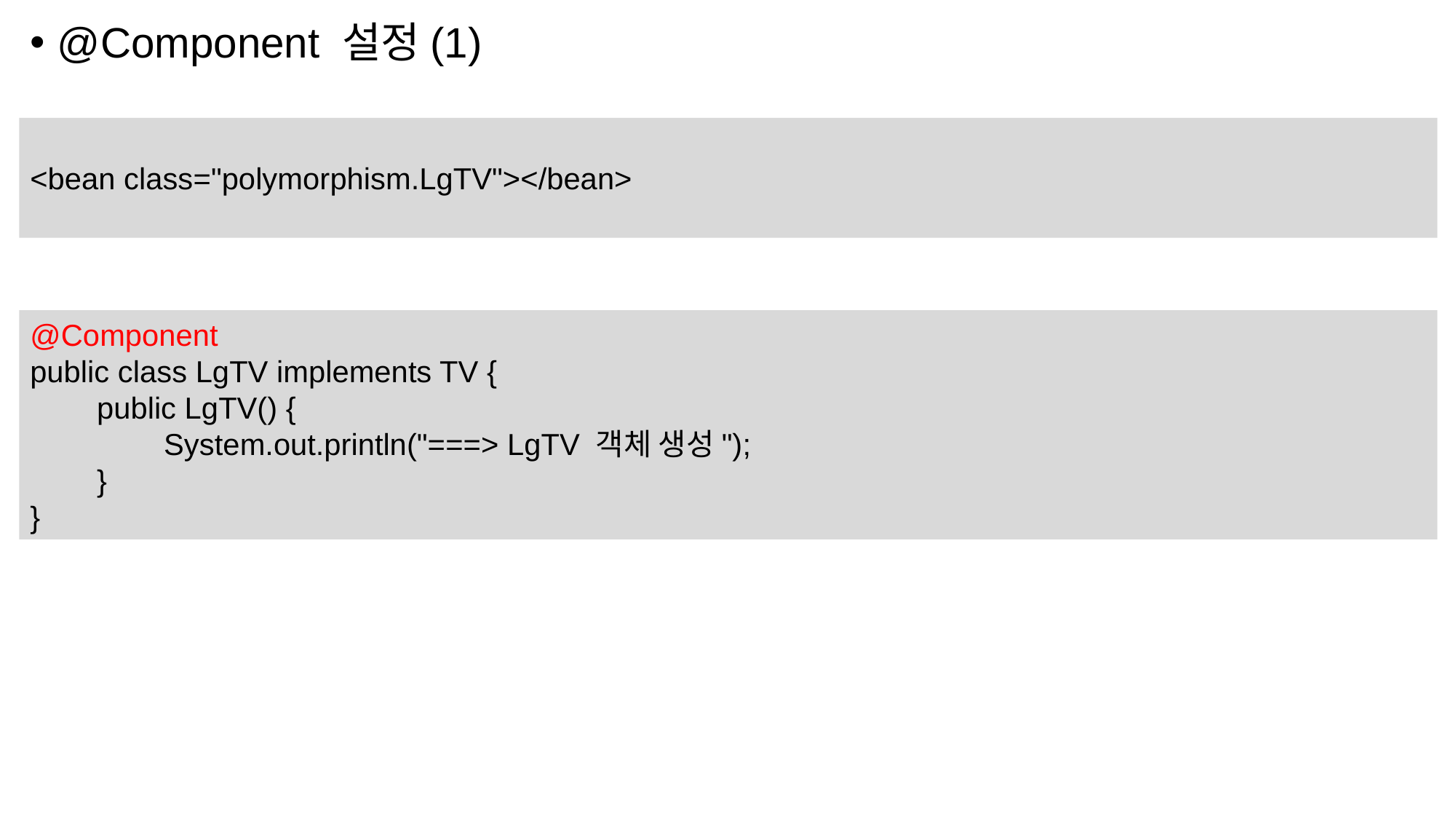

@Component 설정(1)

<bean class="polymorphism.LgTV"></bean>

@Component
public class LgTV implements TV {
        public LgTV() {
                System.out.println("===> LgTV 객체 생성");
        }
}